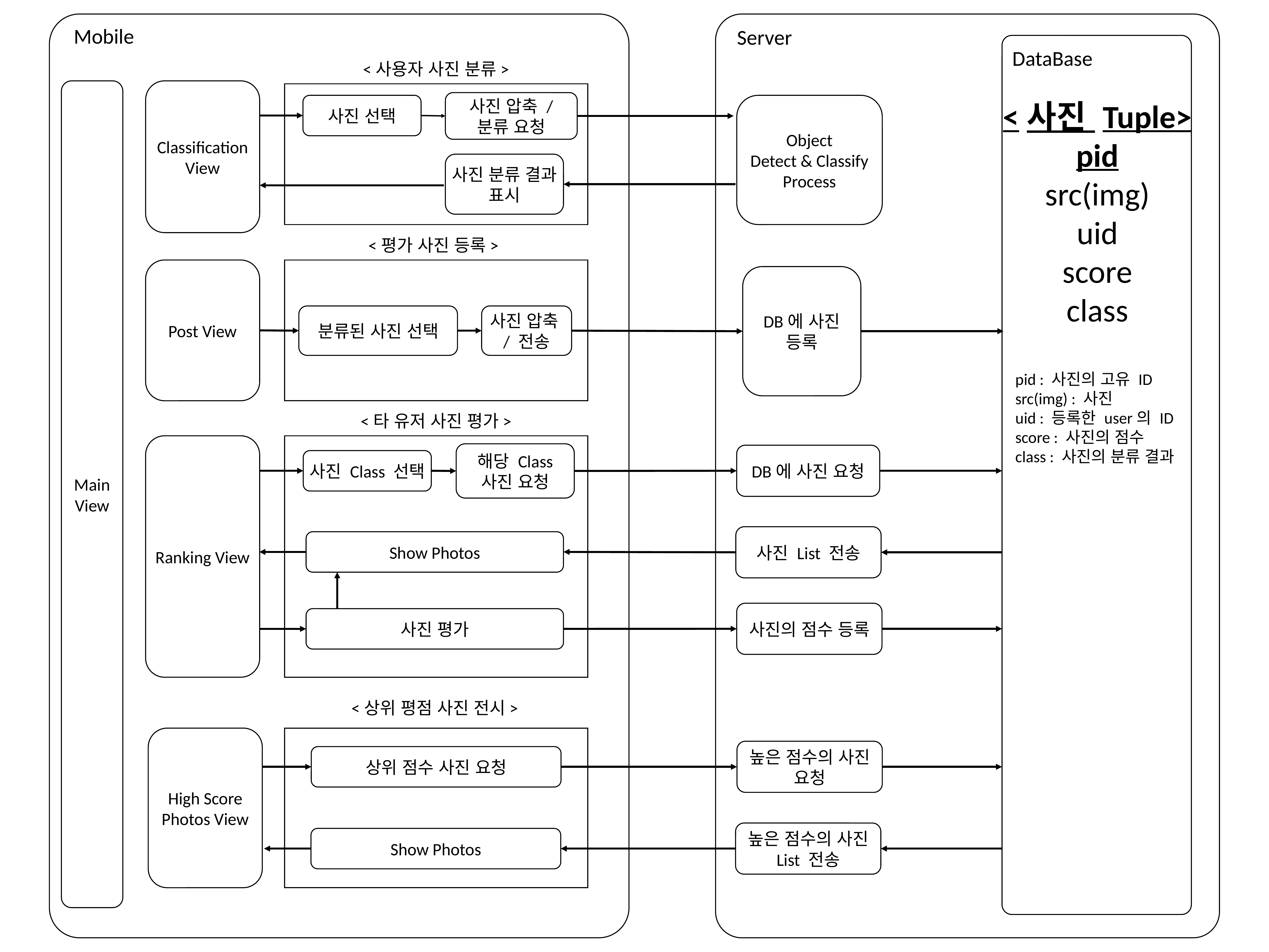

Server

Mobile

DataBase
<사용자 사진 분류>

Classification View
Main
View
사진 압축 / 분류 요청
사진 선택
Object
Detect & Classify
Process
사진 분류 결과 표시
<평가 사진 등록>

Post View
DB에 사진 등록
분류된 사진 선택
사진 압축  / 전송
<타 유저 사진 평가>

Ranking View
해당 Class 사진 요청
DB에 사진 요청
사진 Class 선택
사진 List 전송
Show Photos
사진의 점수 등록
사진 평가
<상위 평점 사진 전시>
High Score Photos View

높은 점수의 사진 요청
상위 점수 사진 요청
높은 점수의 사진 List 전송
Show Photos
<사진 Tuple>
pid
src(img)
uid
score
class
pid : 사진의 고유 ID
src(img) : 사진
uid : 등록한 user의 ID
score : 사진의 점수
class : 사진의 분류 결과